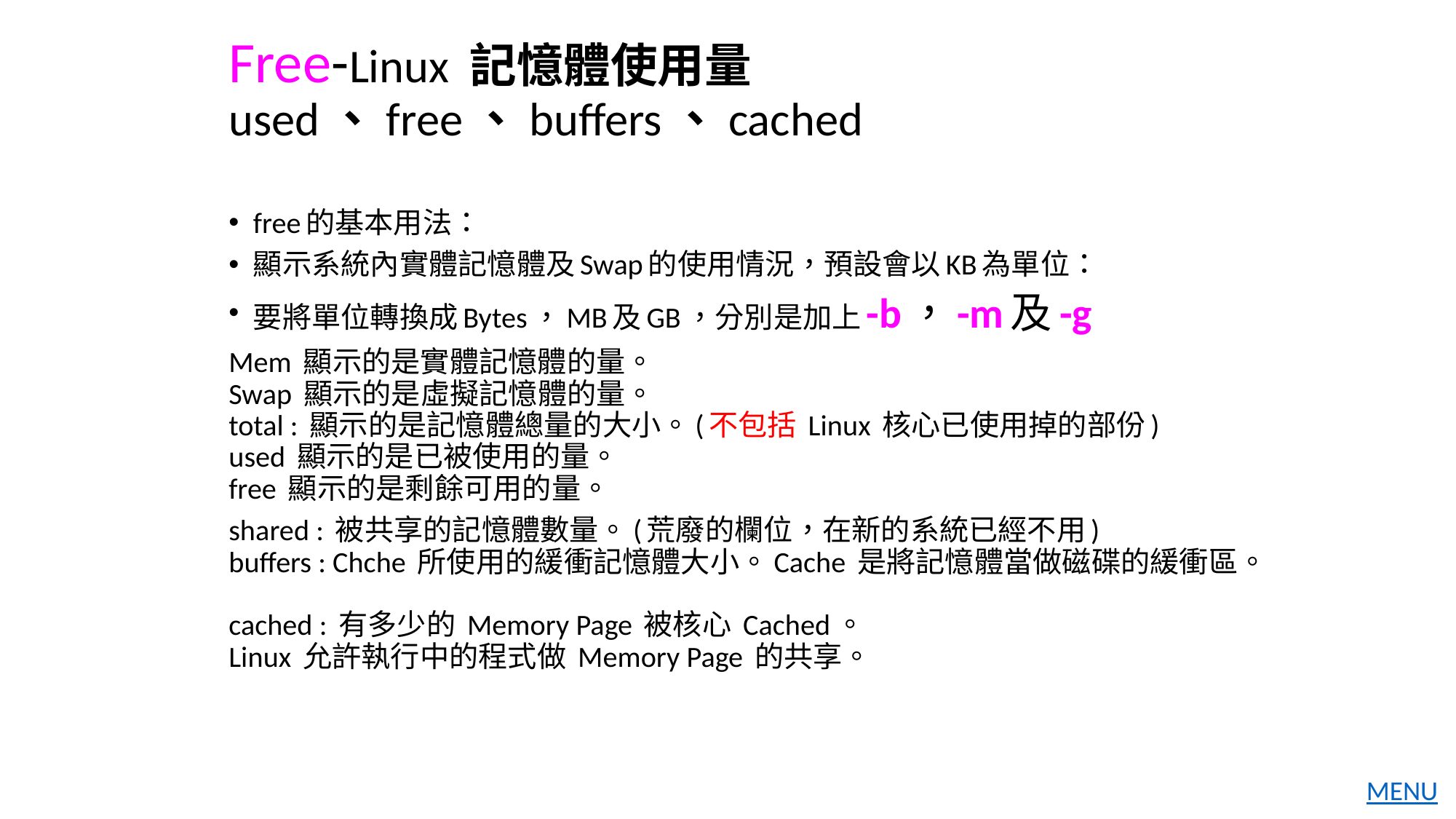

Free-Linux 記憶體使用量 used、free、buffers、cached
free的基本用法：
顯示系統內實體記憶體及Swap的使用情況，預設會以KB為單位：
要將單位轉換成Bytes，MB及GB，分別是加上-b，-m及-g
Mem 顯示的是實體記憶體的量。
Swap 顯示的是虛擬記憶體的量。
total : 顯示的是記憶體總量的大小。(不包括 Linux 核心已使用掉的部份)
used 顯示的是已被使用的量。
free 顯示的是剩餘可用的量。
shared : 被共享的記憶體數量。(荒廢的欄位，在新的系統已經不用) 
buffers : Chche 所使用的緩衝記憶體大小。Cache 是將記憶體當做磁碟的緩衝區。 
cached : 有多少的 Memory Page 被核心 Cached。 
Linux 允許執行中的程式做 Memory Page 的共享。